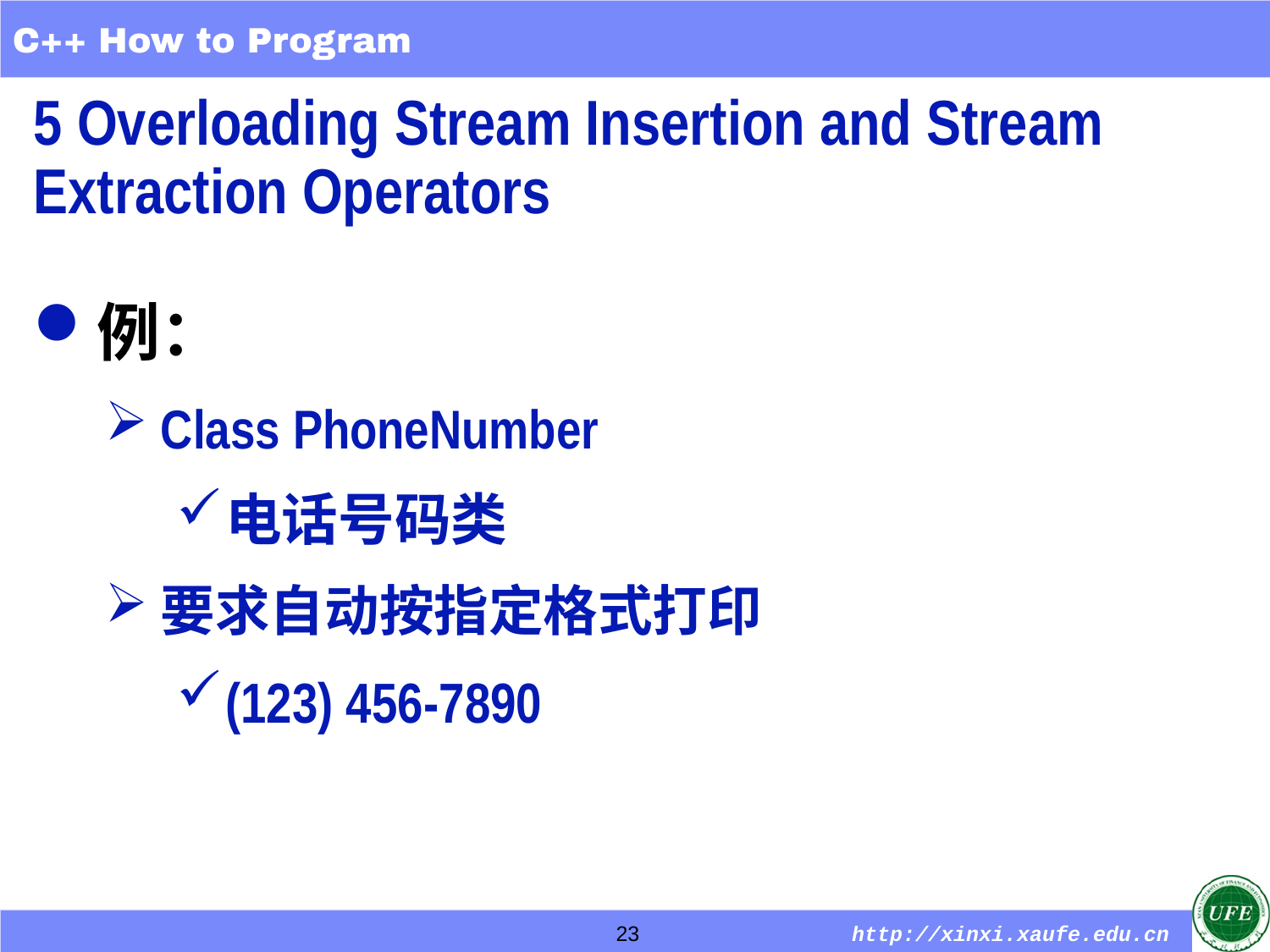

5 Overloading Stream Insertion and Stream Extraction Operators
例：
Class PhoneNumber
电话号码类
要求自动按指定格式打印
(123) 456-7890
23